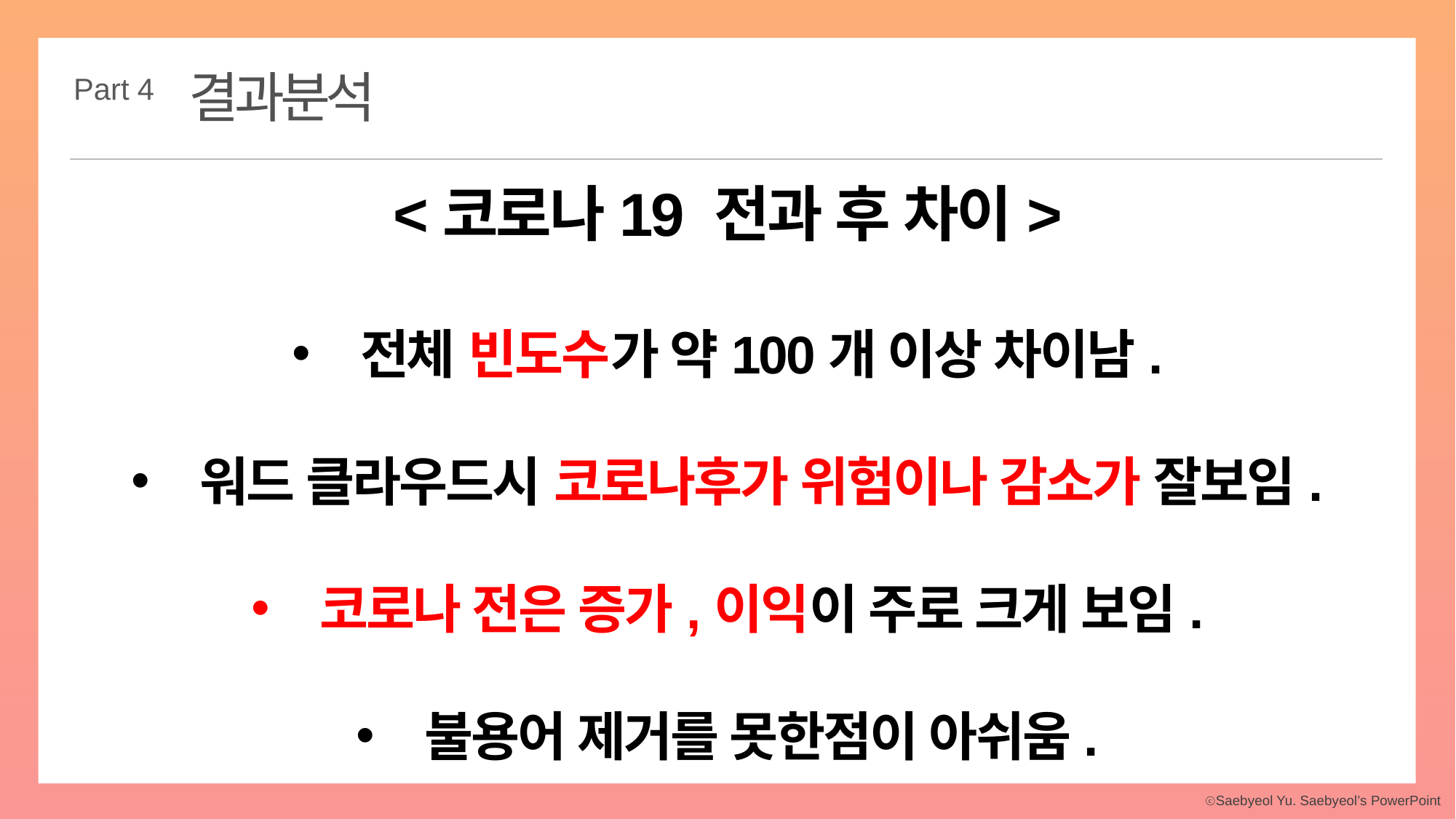

결과분석
Part 4
<코로나19 전과 후 차이>

전체 빈도수가 약100개 이상 차이남.

워드 클라우드시 코로나후가 위험이나 감소가 잘보임.

코로나 전은 증가,이익이 주로 크게 보임.

불용어 제거를 못한점이 아쉬움.